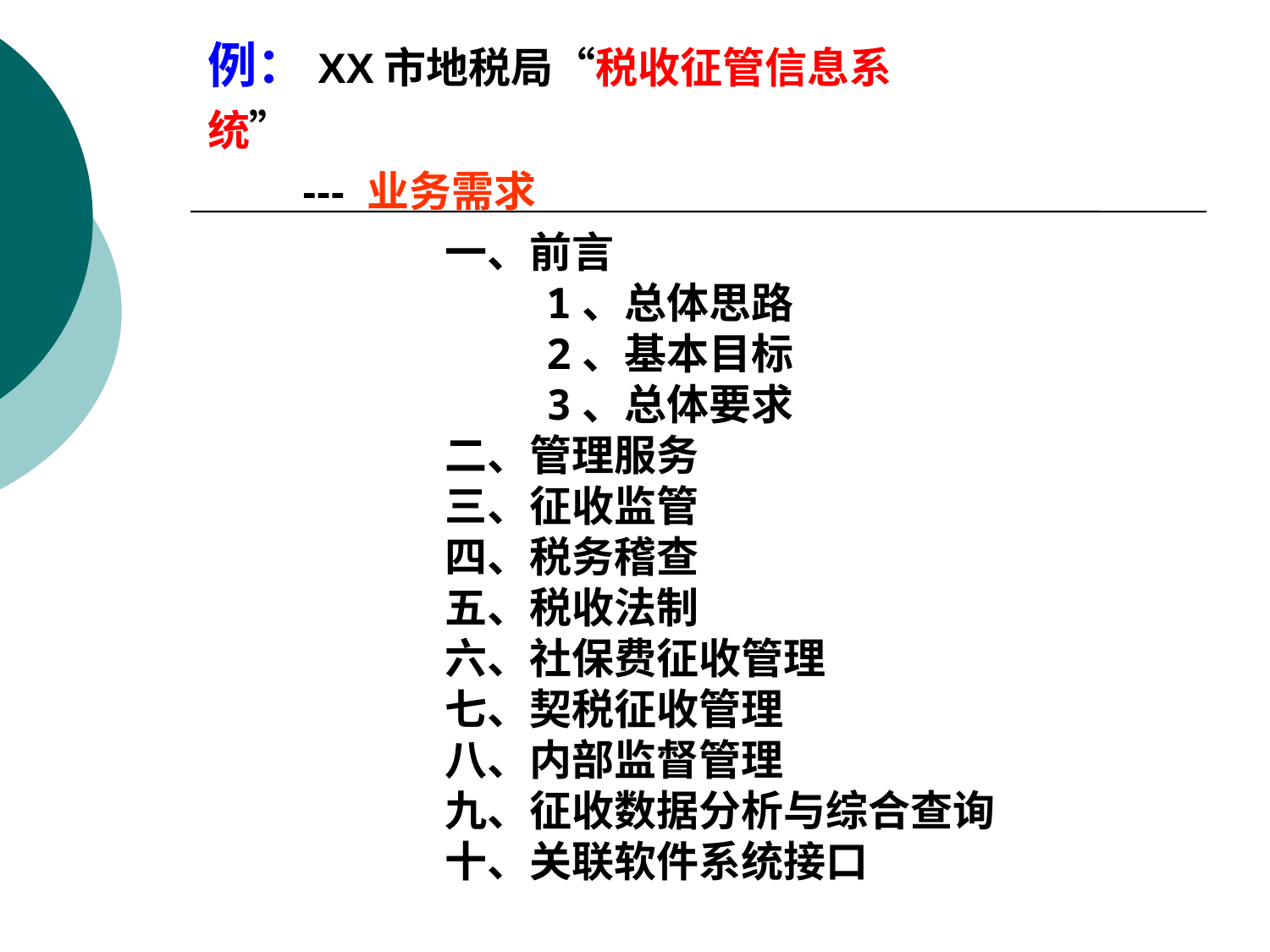

例：XX市地税局“税收征管信息系统”
        --- 业务需求
一、前言
    1、总体思路
    2、基本目标
    3、总体要求
二、管理服务
三、征收监管
四、税务稽查
五、税收法制
六、社保费征收管理
七、契税征收管理
八、内部监督管理
九、征收数据分析与综合查询
十、关联软件系统接口